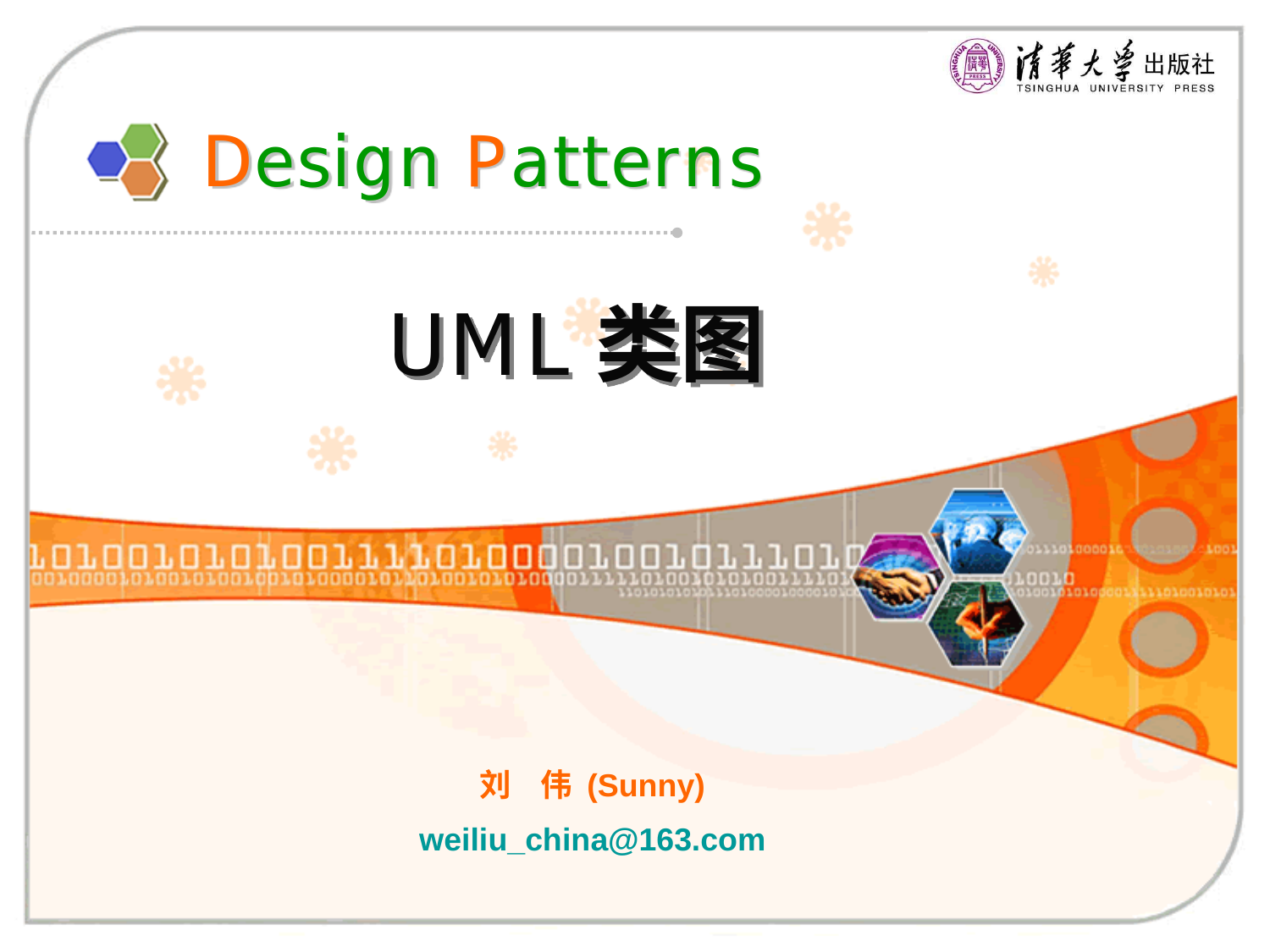

# Design Patterns
UML类图
刘    伟 (Sunny)
weiliu_china@163.com